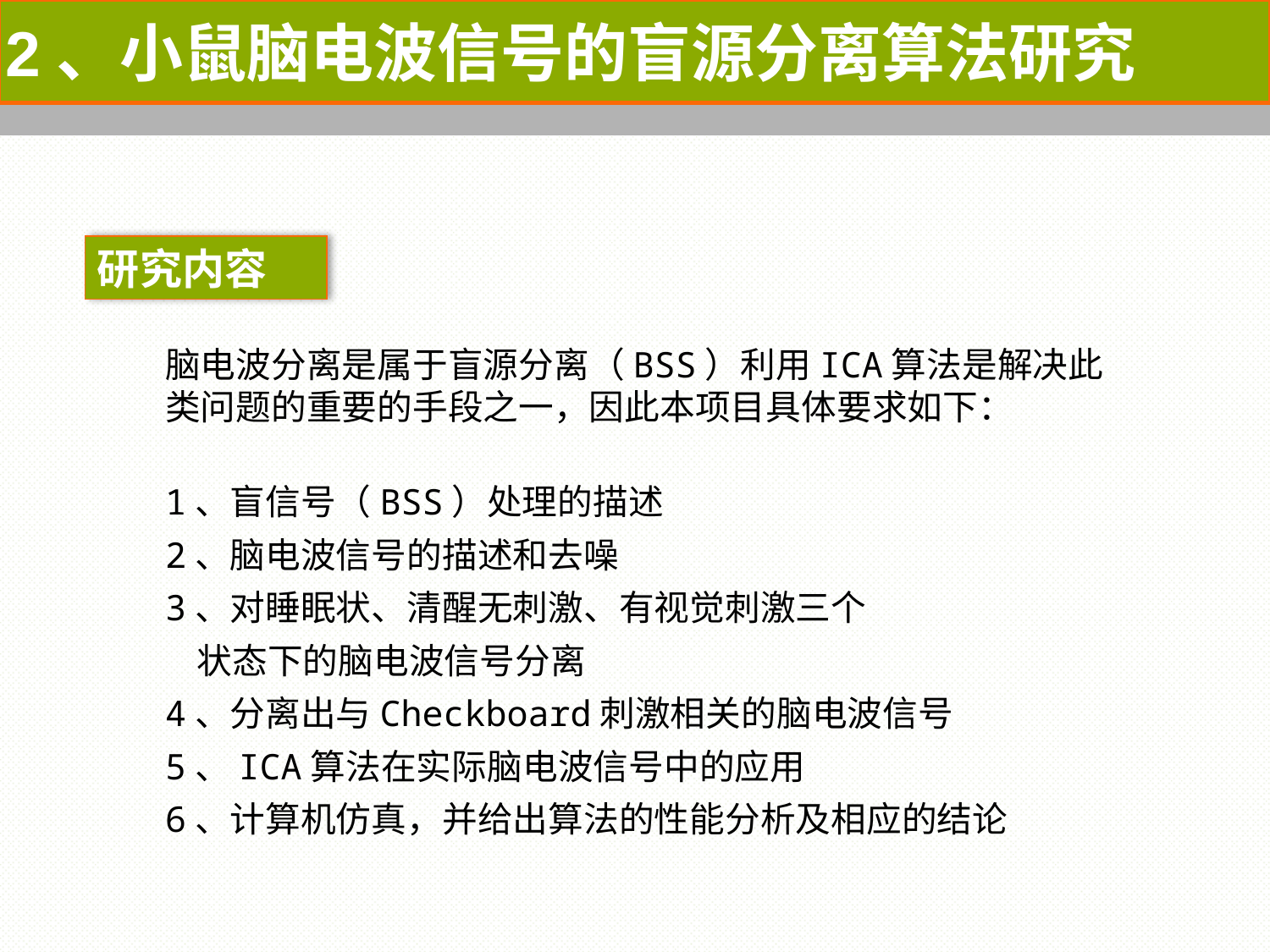

2、小鼠脑电波信号的盲源分离算法研究
研究内容
脑电波分离是属于盲源分离（BSS）利用ICA算法是解决此
类问题的重要的手段之一，因此本项目具体要求如下：

1、盲信号（BSS）处理的描述
2、脑电波信号的描述和去噪
3、对睡眠状、清醒无刺激、有视觉刺激三个
   状态下的脑电波信号分离
4、分离出与Checkboard刺激相关的脑电波信号
5、ICA算法在实际脑电波信号中的应用
6、计算机仿真，并给出算法的性能分析及相应的结论